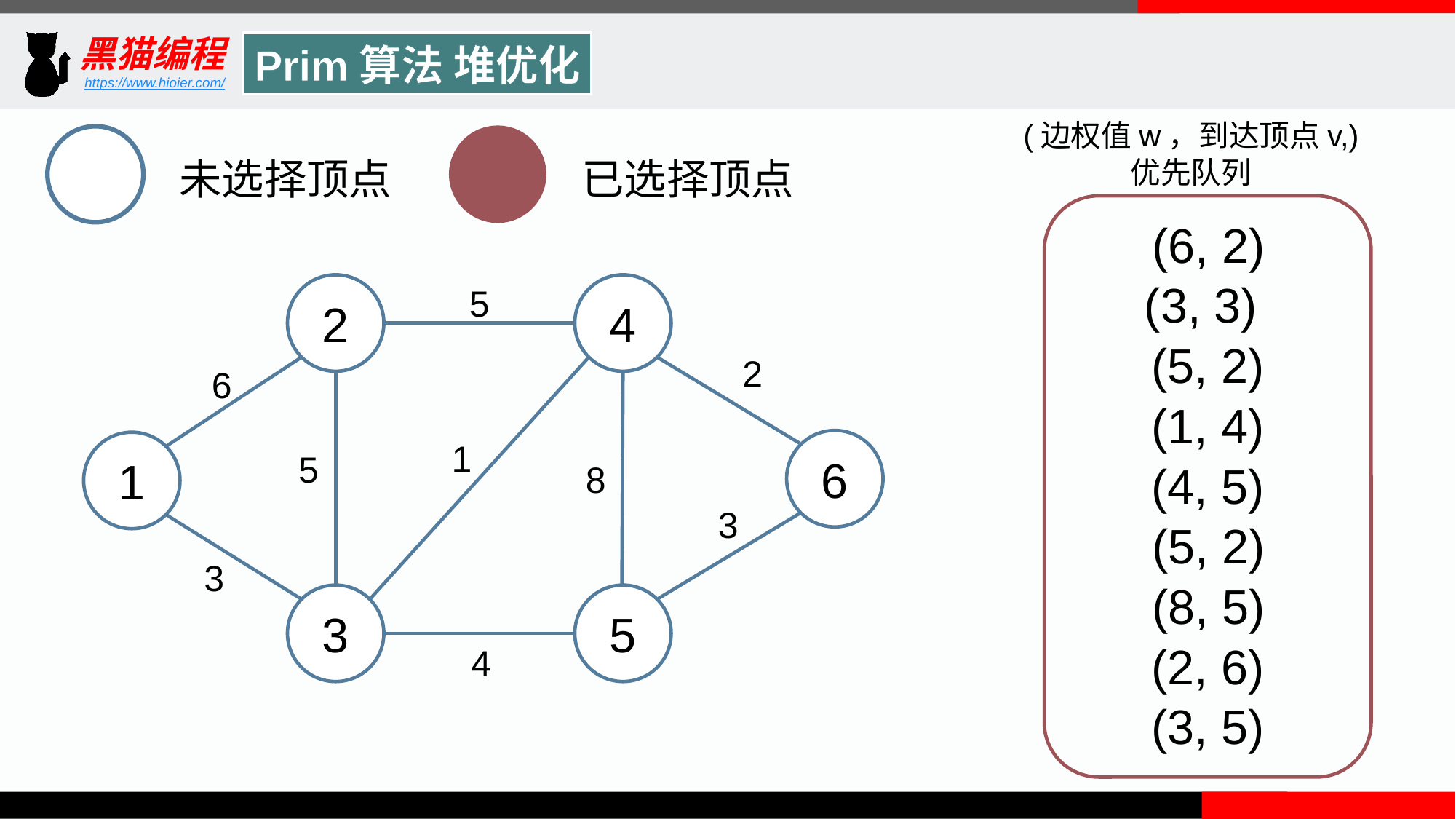

Prim算法 堆优化
(边权值w，到达顶点v,)
优先队列

未选择顶点
已选择顶点

(6, 2)
(3, 3)
2
4
5
(5, 2)
2
6
(1, 4)
1
6
1
5
(4, 5)
8
3
(5, 2)
3
(8, 5)
3
5
(2, 6)
4
(3, 5)